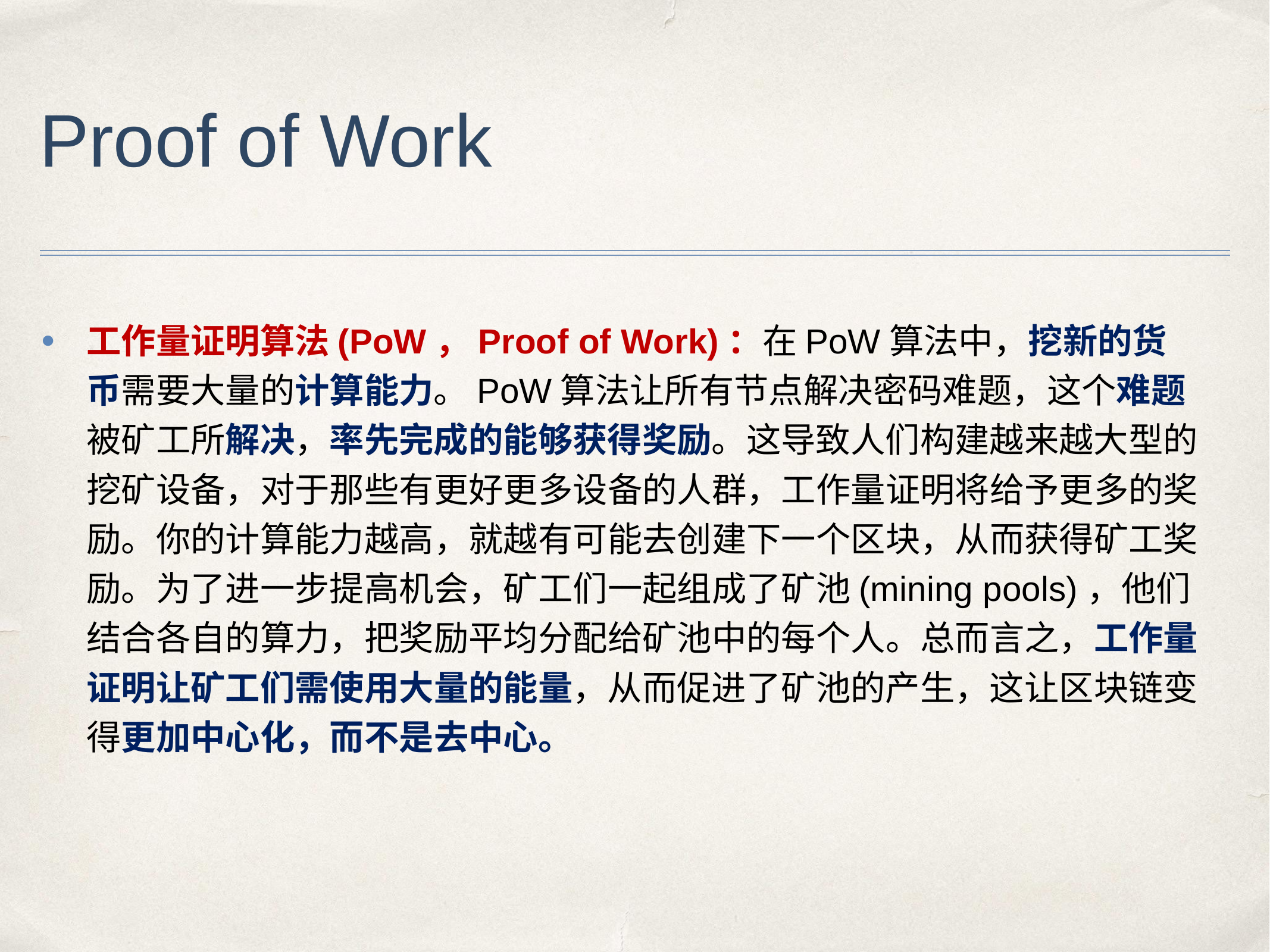

# Proof of Work

工作量证明算法(PoW，Proof of Work)：在PoW算法中，挖新的货币需要大量的计算能力。PoW算法让所有节点解决密码难题，这个难题被矿工所解决，率先完成的能够获得奖励。这导致人们构建越来越大型的挖矿设备，对于那些有更好更多设备的人群，工作量证明将给予更多的奖励。你的计算能力越高，就越有可能去创建下一个区块，从而获得矿工奖励。为了进一步提高机会，矿工们一起组成了矿池(mining pools)，他们结合各自的算力，把奖励平均分配给矿池中的每个人。总而言之，工作量证明让矿工们需使用大量的能量，从而促进了矿池的产生，这让区块链变得更加中心化，而不是去中心。